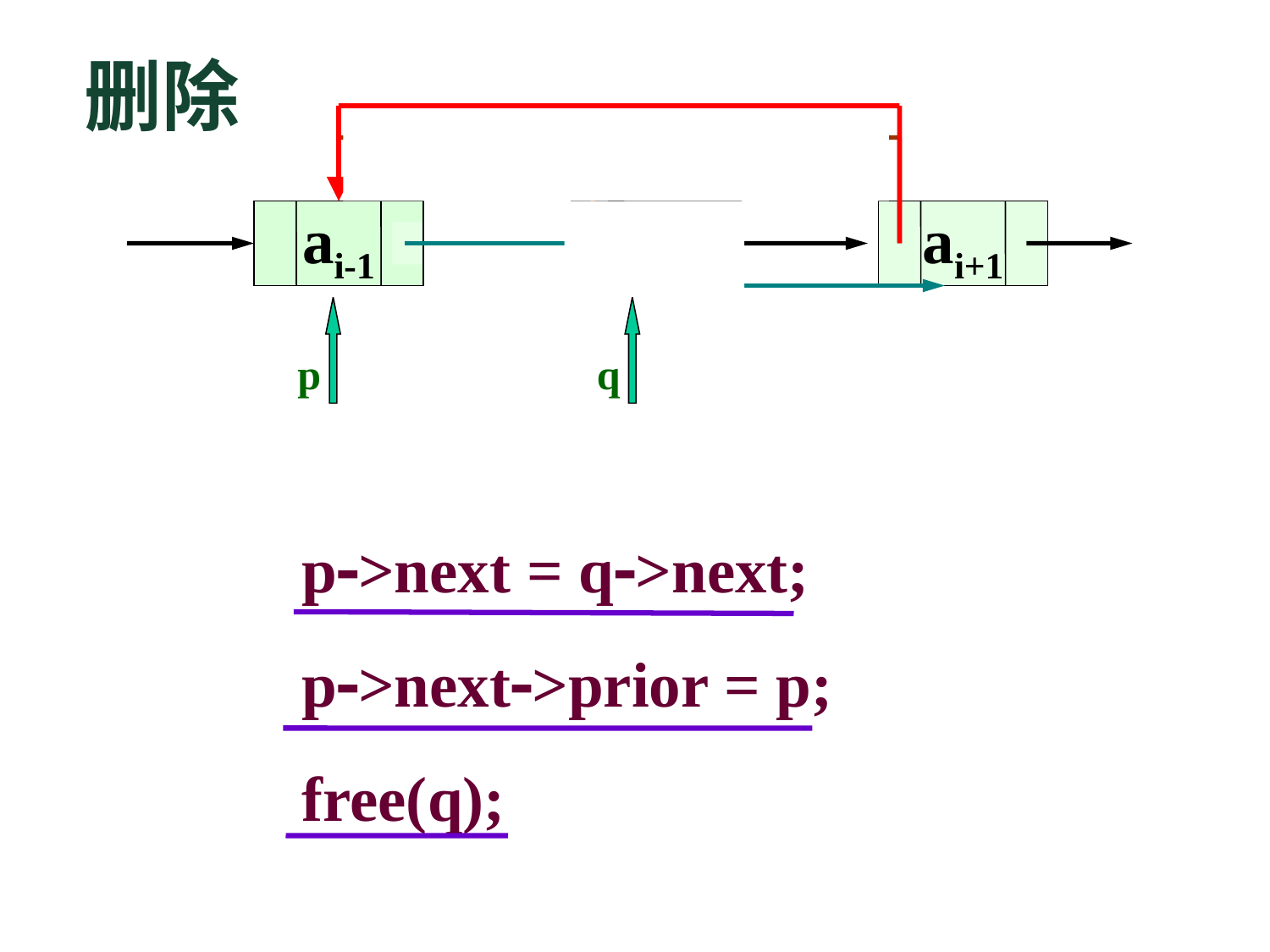

删除

ai-1

ai-1

ai

ai+1

p

q

p−>next = q−>next;
p−>next−>prior = p;
free(q);